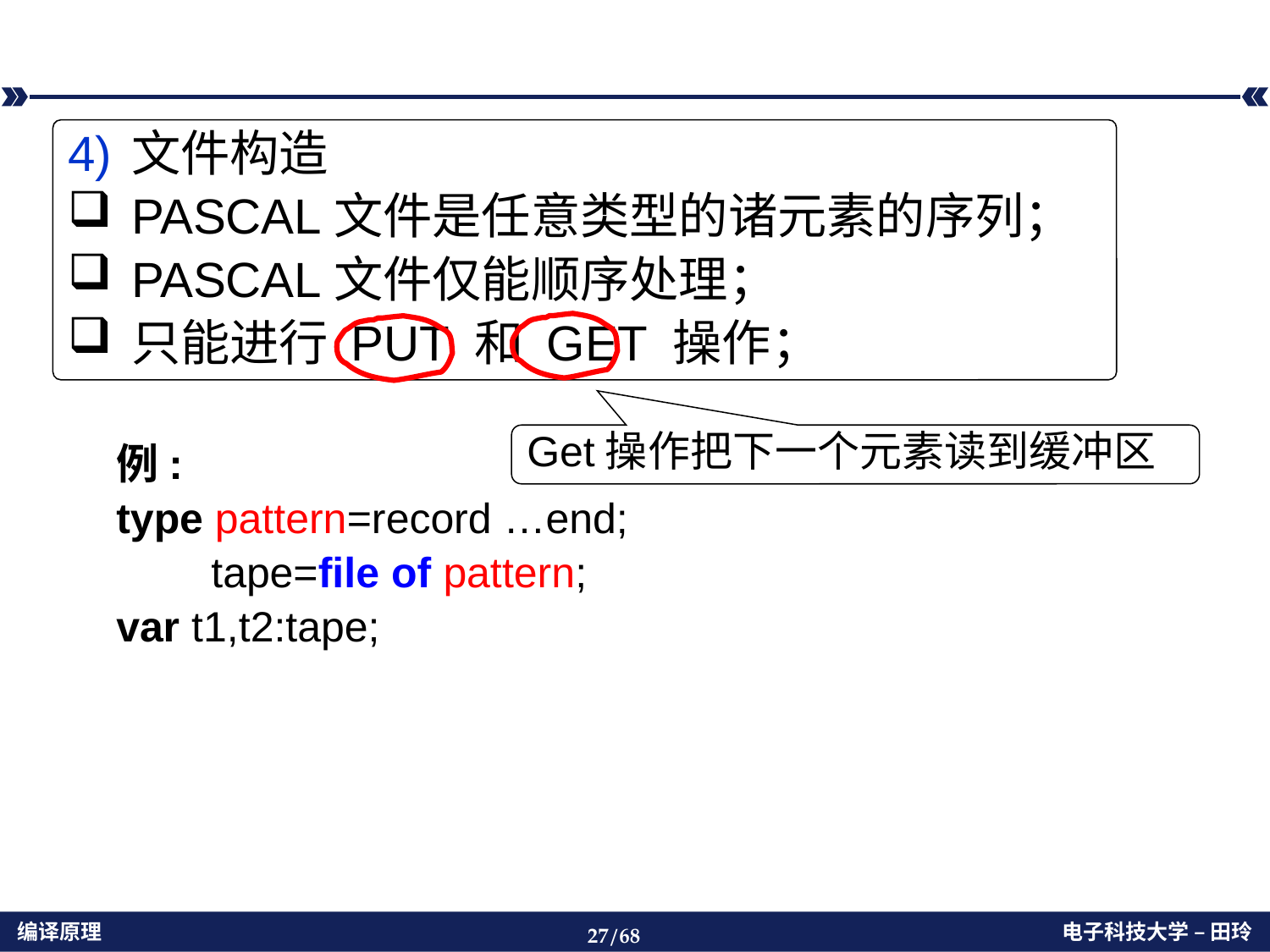

#
文件构造
PASCAL文件是任意类型的诸元素的序列；
PASCAL文件仅能顺序处理；
只能进行 PUT 和 GET 操作；

例:
type pattern=record …end;
        tape=file of pattern;
var t1,t2:tape;
Get操作把下一个元素读到缓冲区